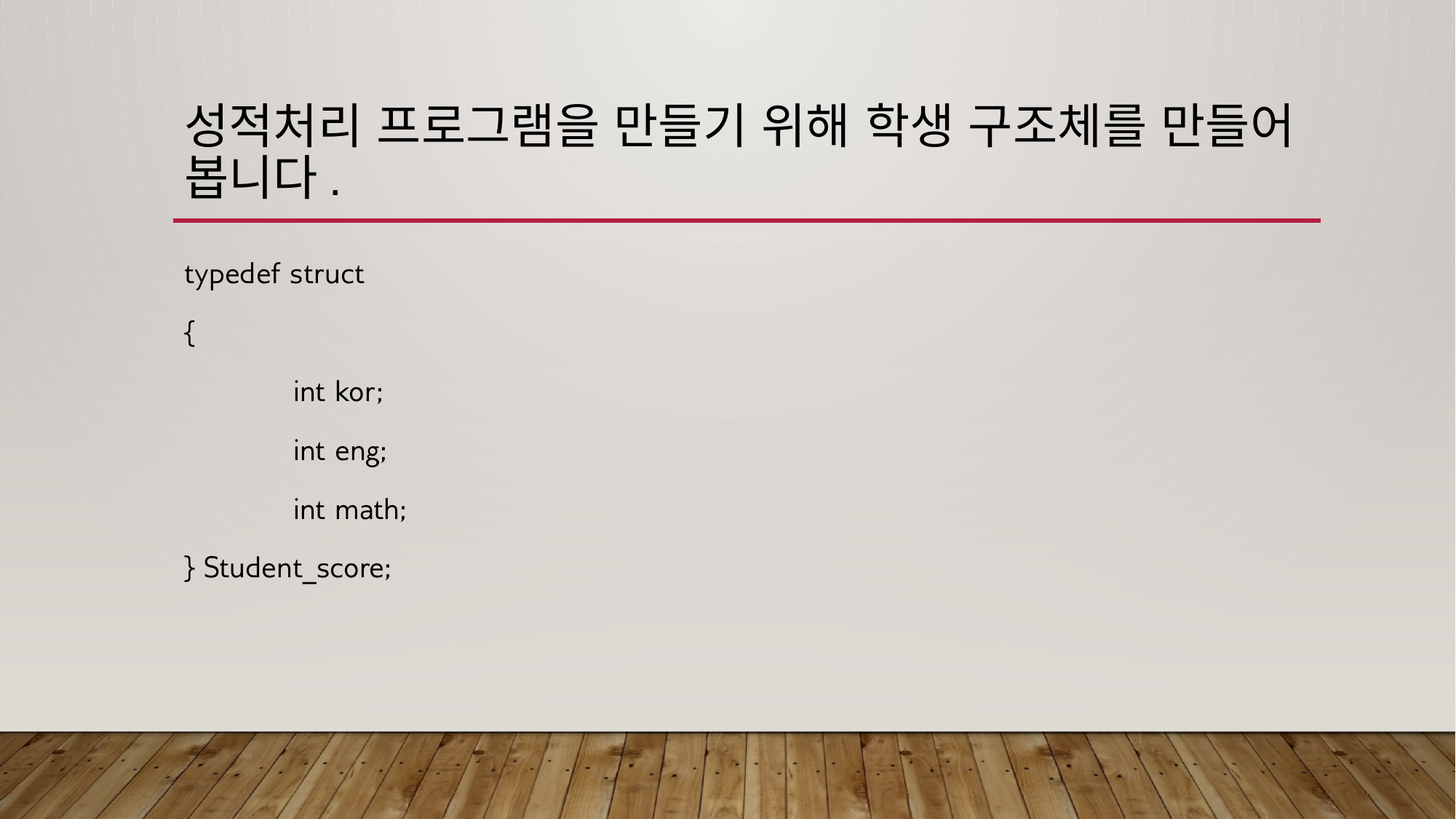

# 성적처리 프로그램을 만들기 위해 학생 구조체를 만들어 봅니다.
typedef struct
{
	int kor;
	int eng;
	int math;
} Student_score;